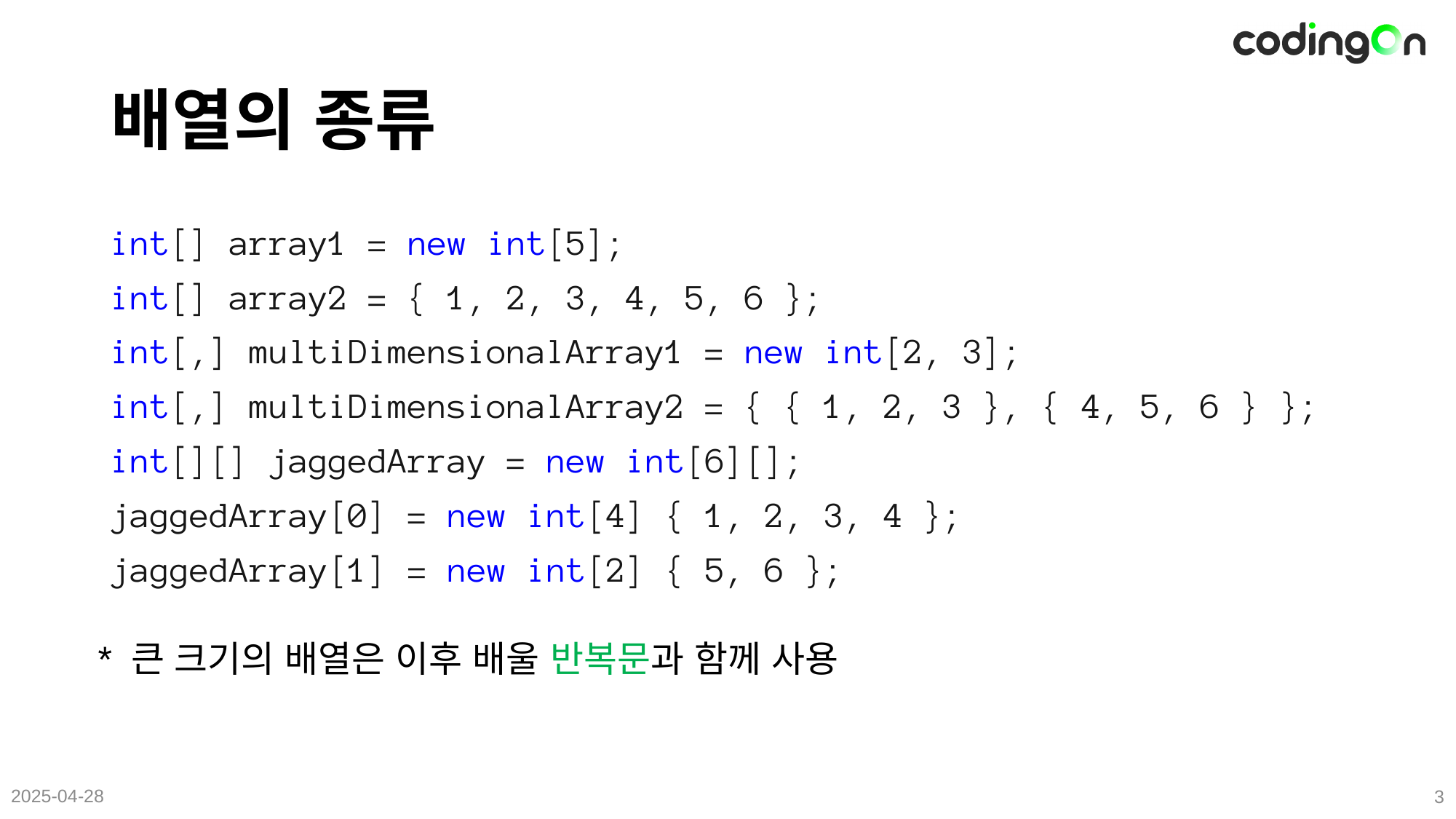

# 배열의 종류
int[] array1 = new int[5];
int[] array2 = { 1, 2, 3, 4, 5, 6 };
int[,] multiDimensionalArray1 = new int[2, 3];
int[,] multiDimensionalArray2 = { { 1, 2, 3 }, { 4, 5, 6 } };
int[][] jaggedArray = new int[6][];
jaggedArray[0] = new int[4] { 1, 2, 3, 4 };
jaggedArray[1] = new int[2] { 5, 6 };
* 큰 크기의 배열은 이후 배울 반복문과 함께 사용
2025-04-28
3